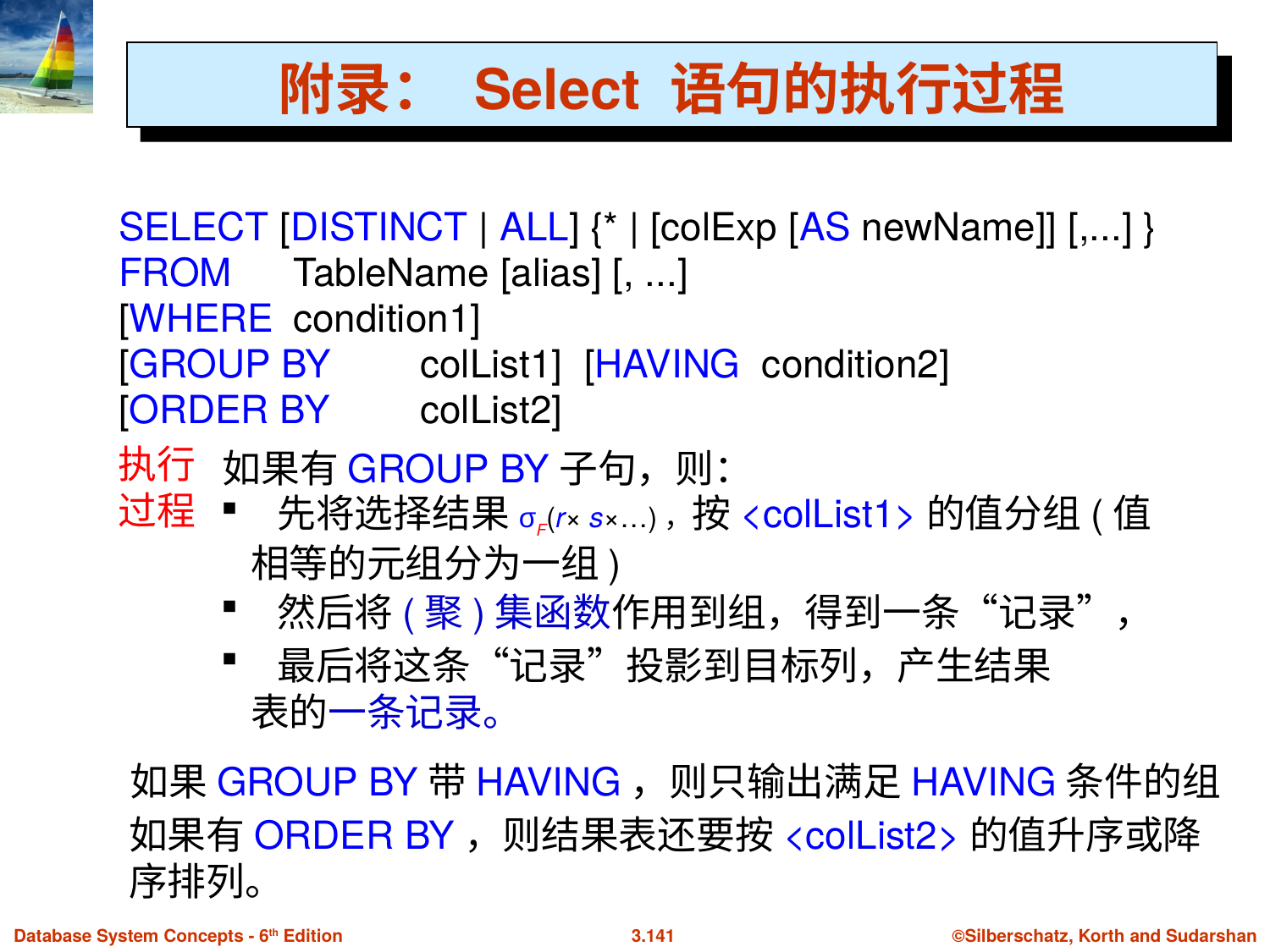

附录： Select 语句的执行过程
SELECT [DISTINCT | ALL] {* | [colExp [AS newName]] [,...] }
FROM	TableName [alias] [, ...]
[WHERE	condition1]
[GROUP BY	colList1]  [HAVING  condition2]
[ORDER BY	colList2]
执行
过程
如果有GROUP BY子句，则：
  先将选择结果σF(r× s×…)，按<colList1>的值分组(值相等的元组分为一组)
  然后将(聚)集函数作用到组，得到一条“记录”，
  最后将这条“记录”投影到目标列，产生结果表的一条记录。
如果GROUP BY带HAVING，则只输出满足HAVING条件的组
如果有ORDER BY，则结果表还要按<colList2>的值升序或降序排列。